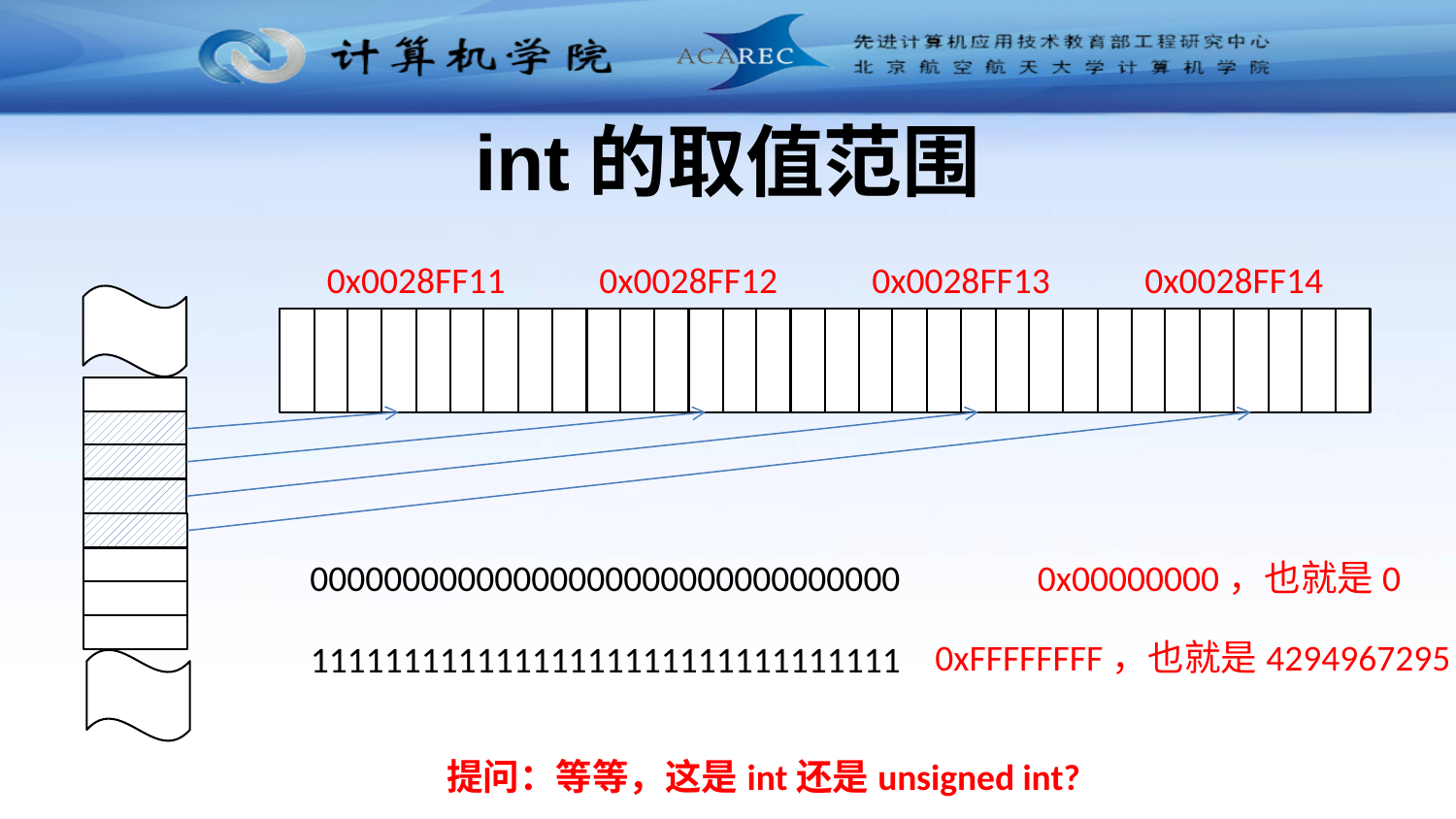

# int的取值范围
0x0028FF11

0x0028FF12

0x0028FF13

0x0028FF14

00000000000000000000000000000000
0x00000000，也就是0

0xFFFFFFFF，也就是4294967295
11111111111111111111111111111111

提问：等等，这是int还是unsigned int?